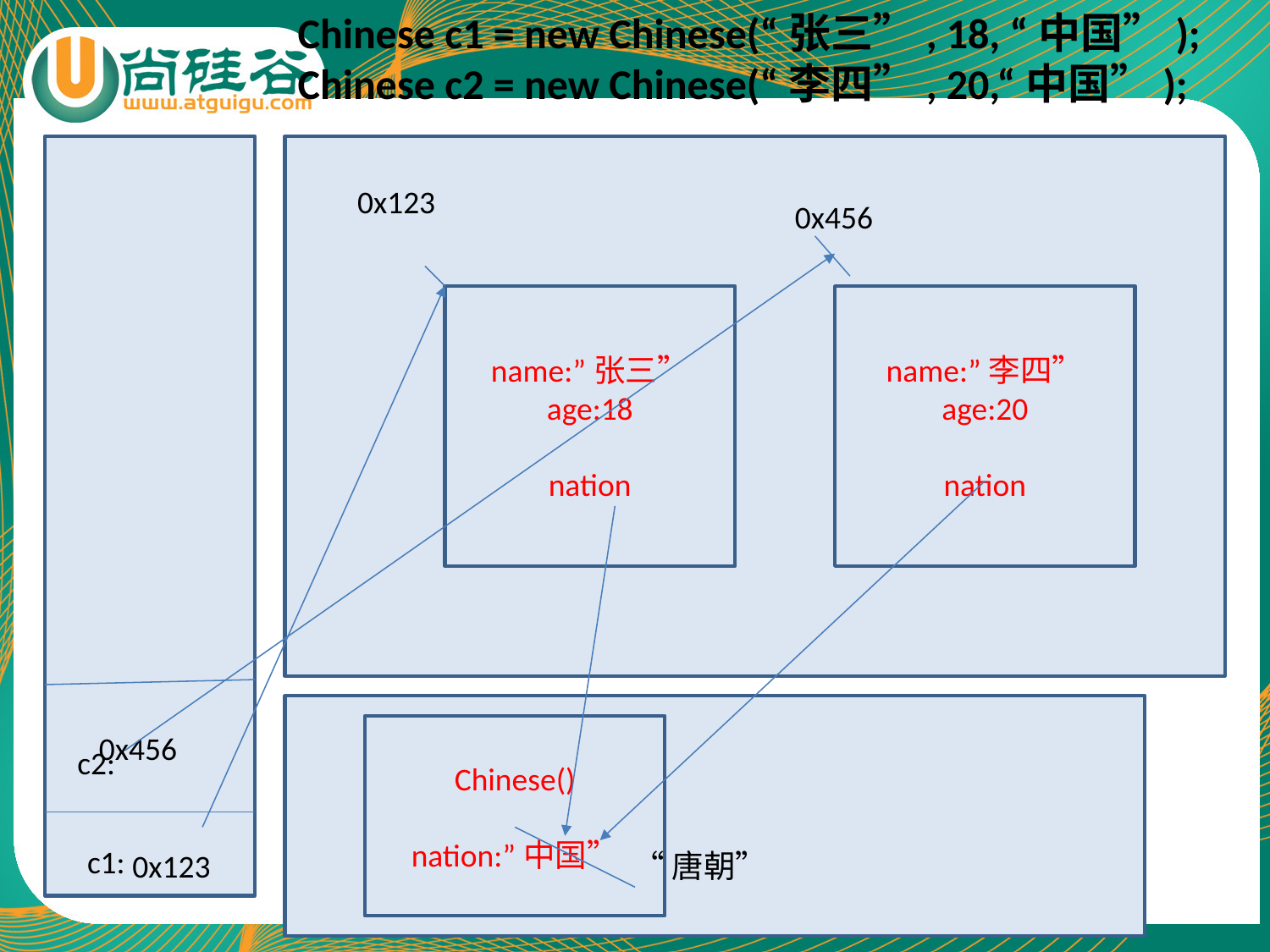

Chinese c1 = new Chinese(“张三”, 18, “中国”);
Chinese c2 = new Chinese(“李四”, 20,“中国”);

0x123
0x456
name:”张三”
age:18

nation
name:”李四”
age:20

nation

Chinese()

nation:”中国”
0x456
c2:
c1:
0x123
“唐朝”